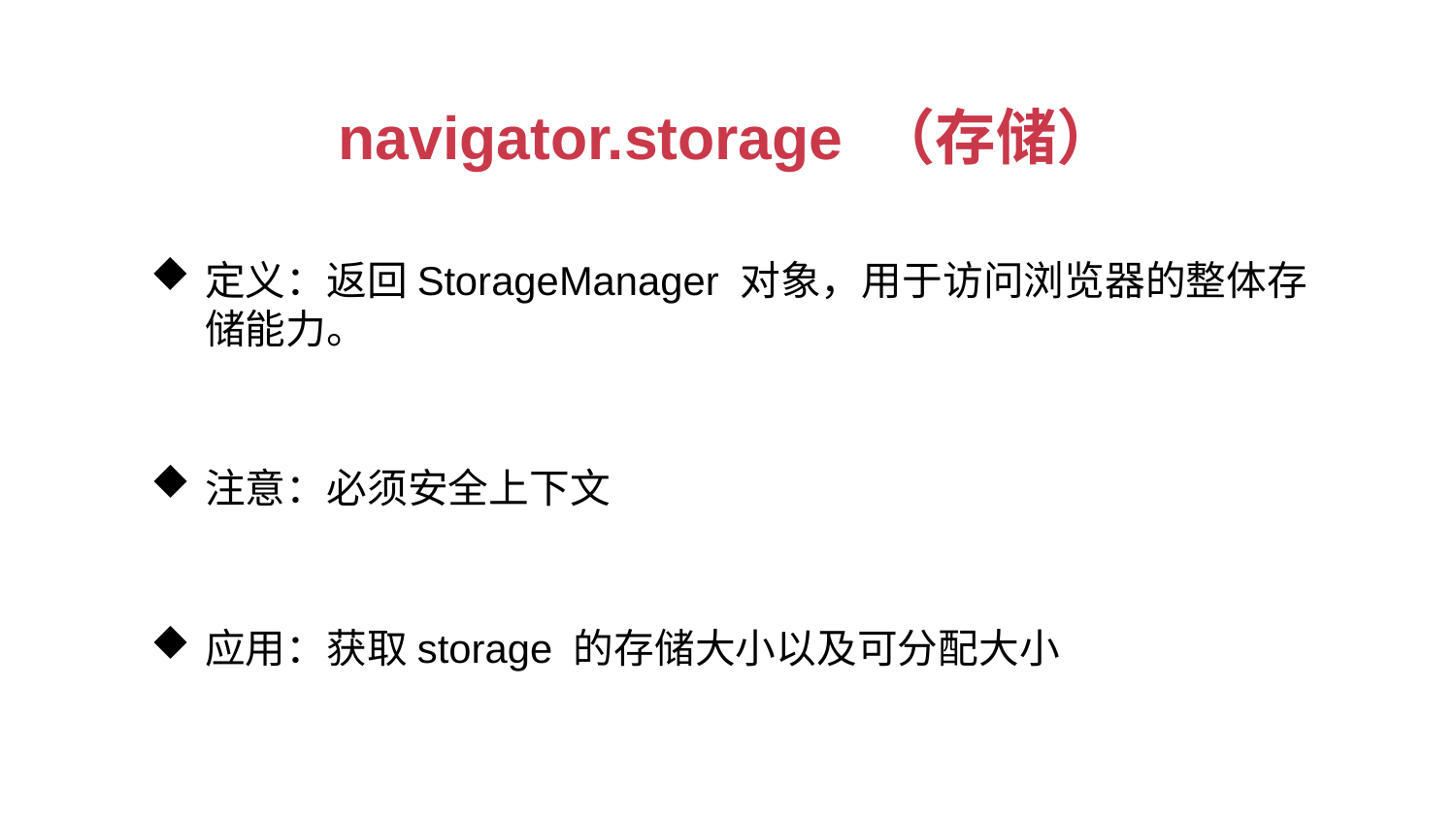

navigator.storage （存储）
定义：返回StorageManager 对象，用于访问浏览器的整体存储能力。
注意：必须安全上下文
应用：获取storage 的存储大小以及可分配大小